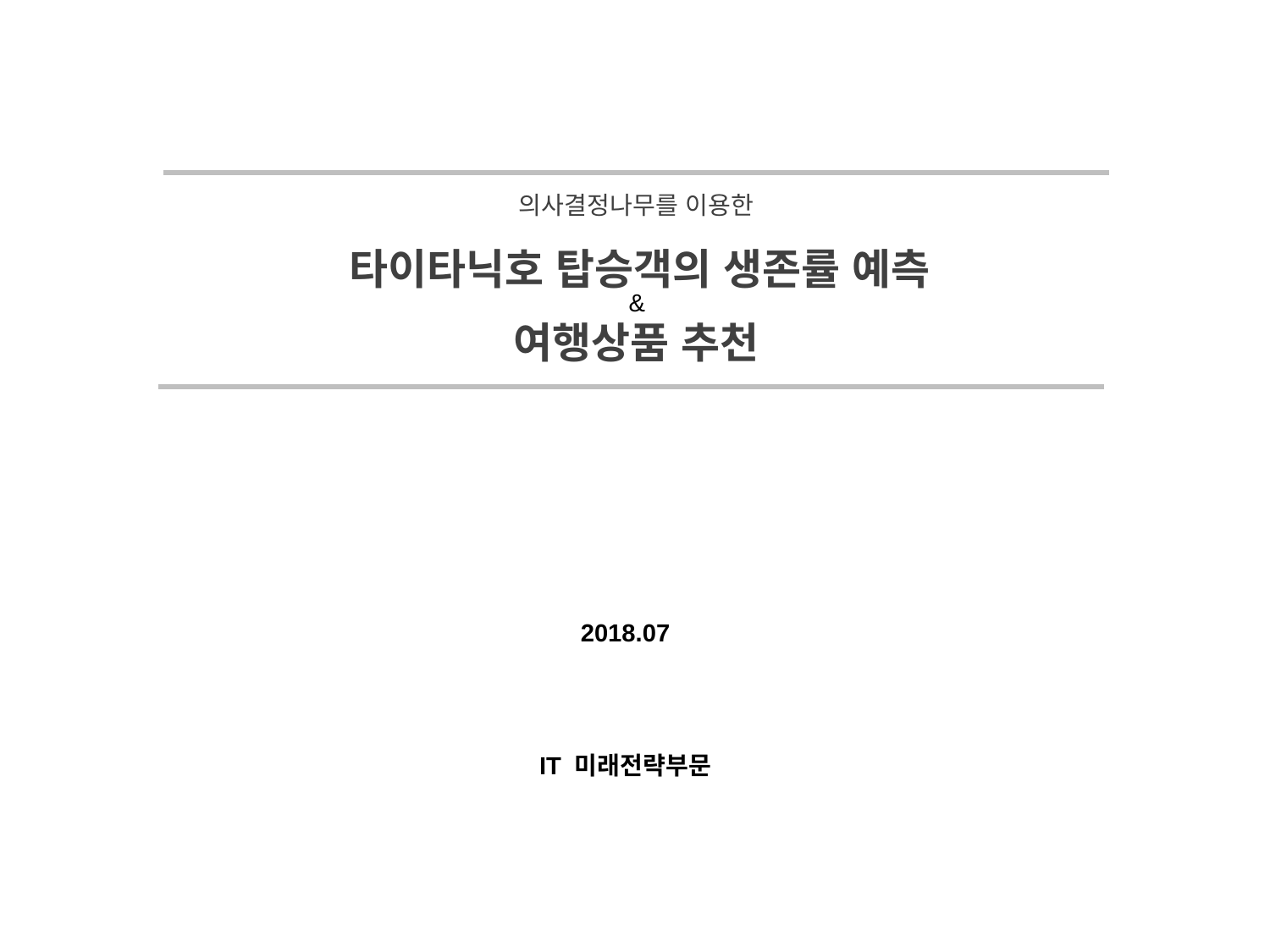

의사결정나무를 이용한
타이타닉호 탑승객의 생존률 예측
&
여행상품 추천
2018.07

IT 미래전략부문